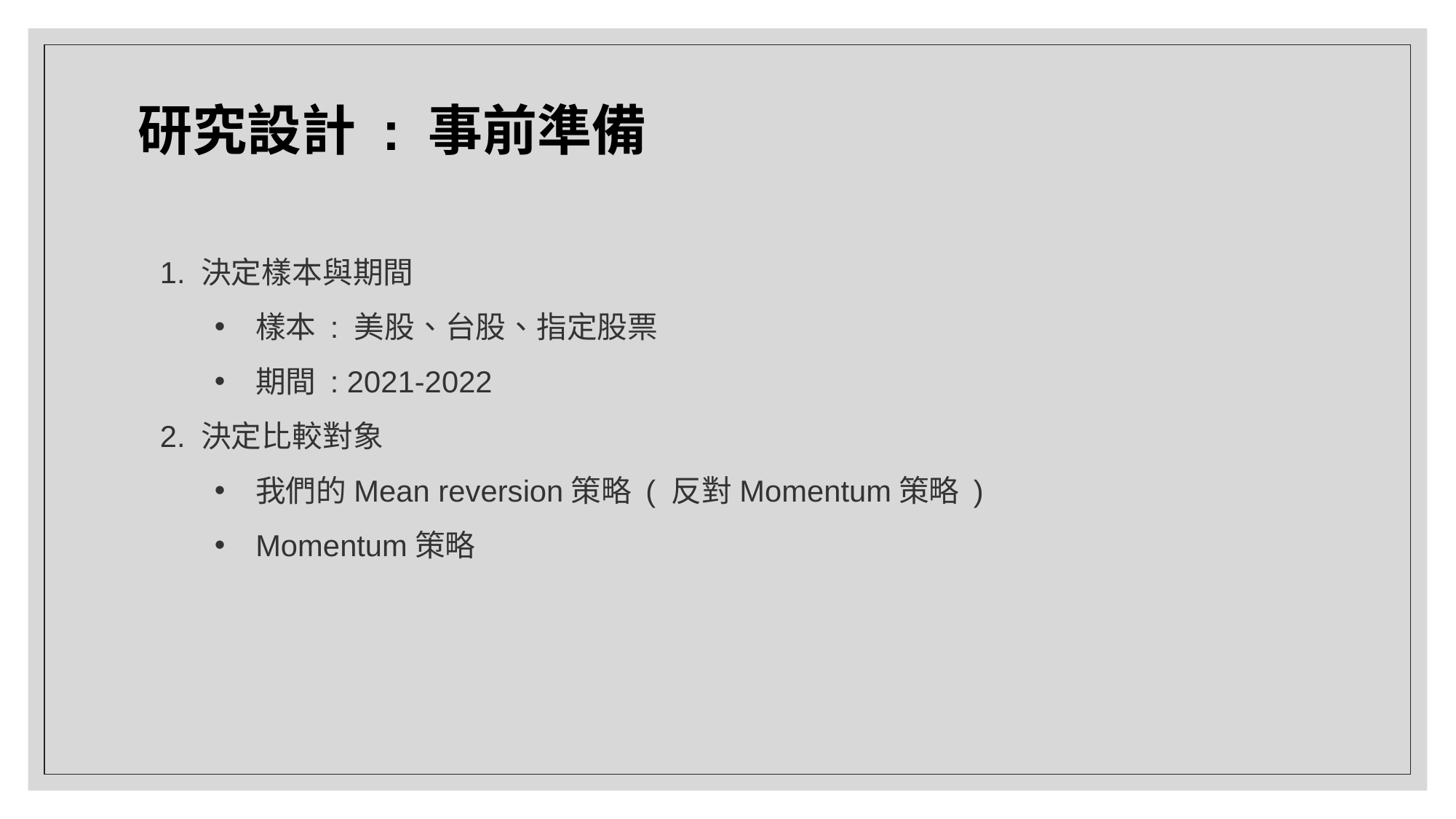

# 研究設計 : 事前準備
1. 決定樣本與期間
樣本 : 美股、台股、指定股票
期間 : 2021-2022
2. 決定比較對象
我們的Mean reversion策略 ( 反對Momentum策略 )
Momentum策略